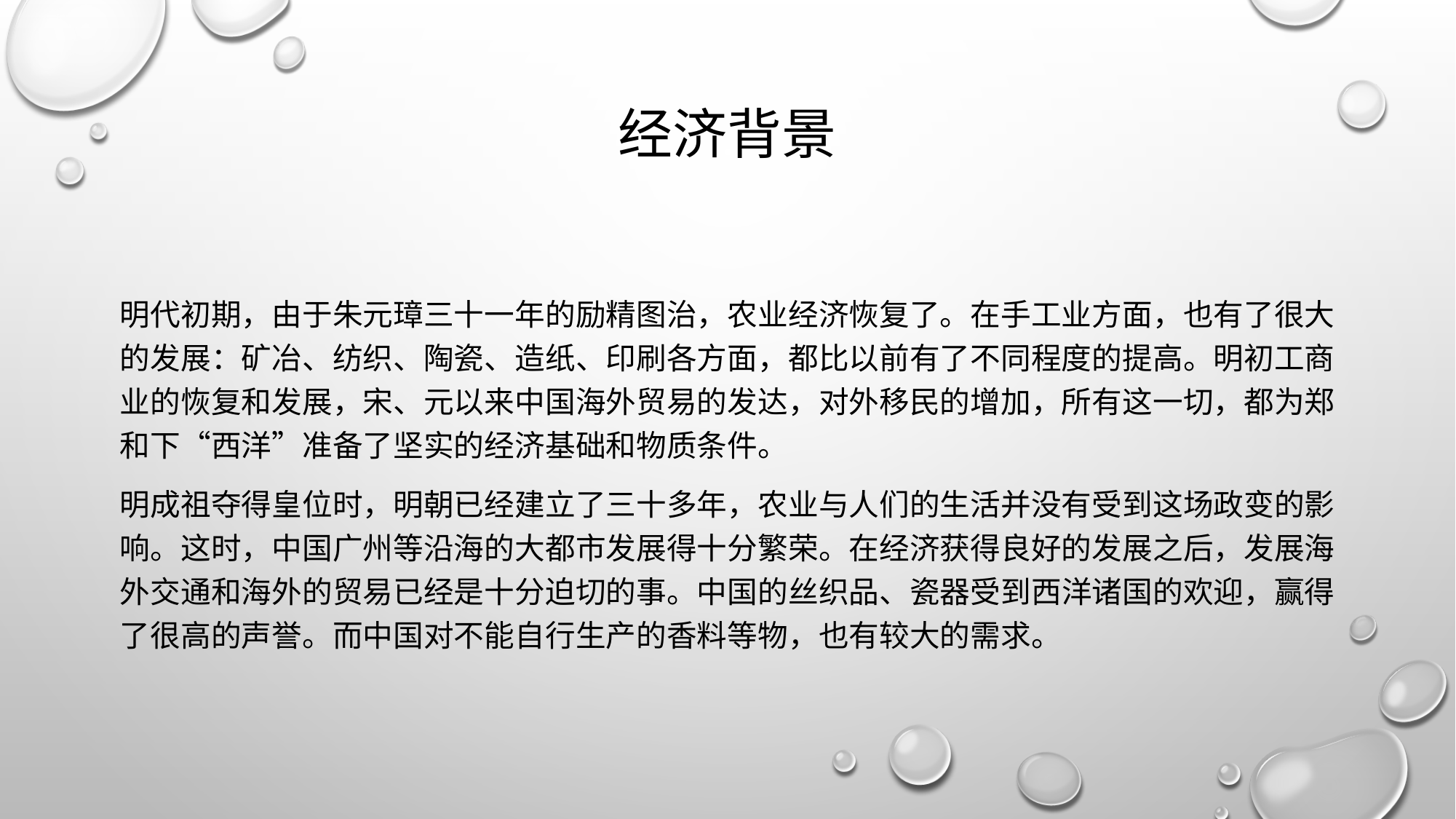

# 经济背景
明代初期，由于朱元璋三十一年的励精图治，农业经济恢复了。在手工业方面，也有了很大的发展：矿冶、纺织、陶瓷、造纸、印刷各方面，都比以前有了不同程度的提高。明初工商业的恢复和发展，宋、元以来中国海外贸易的发达，对外移民的增加，所有这一切，都为郑和下“西洋”准备了坚实的经济基础和物质条件。
明成祖夺得皇位时，明朝已经建立了三十多年，农业与人们的生活并没有受到这场政变的影响。这时，中国广州等沿海的大都市发展得十分繁荣。在经济获得良好的发展之后，发展海外交通和海外的贸易已经是十分迫切的事。中国的丝织品、瓷器受到西洋诸国的欢迎，赢得了很高的声誉。而中国对不能自行生产的香料等物，也有较大的需求。